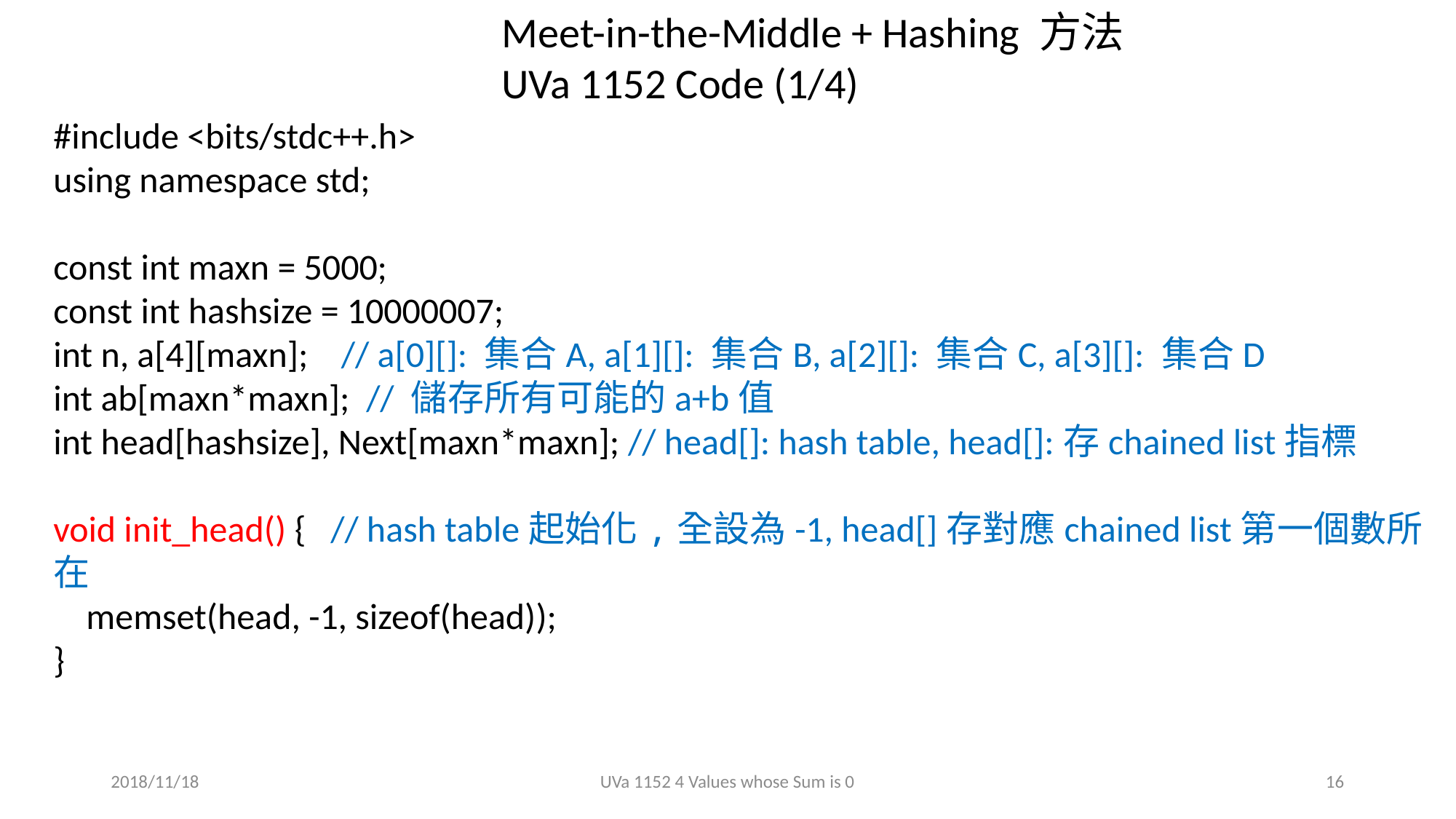

Meet-in-the-Middle + Hashing 方法
UVa 1152 Code (1/4)
#include <bits/stdc++.h>
using namespace std;

const int maxn = 5000;
const int hashsize = 10000007;
int n, a[4][maxn];    // a[0][]: 集合A, a[1][]: 集合B, a[2][]: 集合C, a[3][]: 集合D
int ab[maxn*maxn];  // 儲存所有可能的a+b值
int head[hashsize], Next[maxn*maxn]; // head[]: hash table, head[]:存chained list指標

void init_head() {   // hash table起始化,全設為-1, head[]存對應chained list第一個數所在
    memset(head, -1, sizeof(head));
}

2018/11/18
UVa 1152 4 Values whose Sum is 0
16